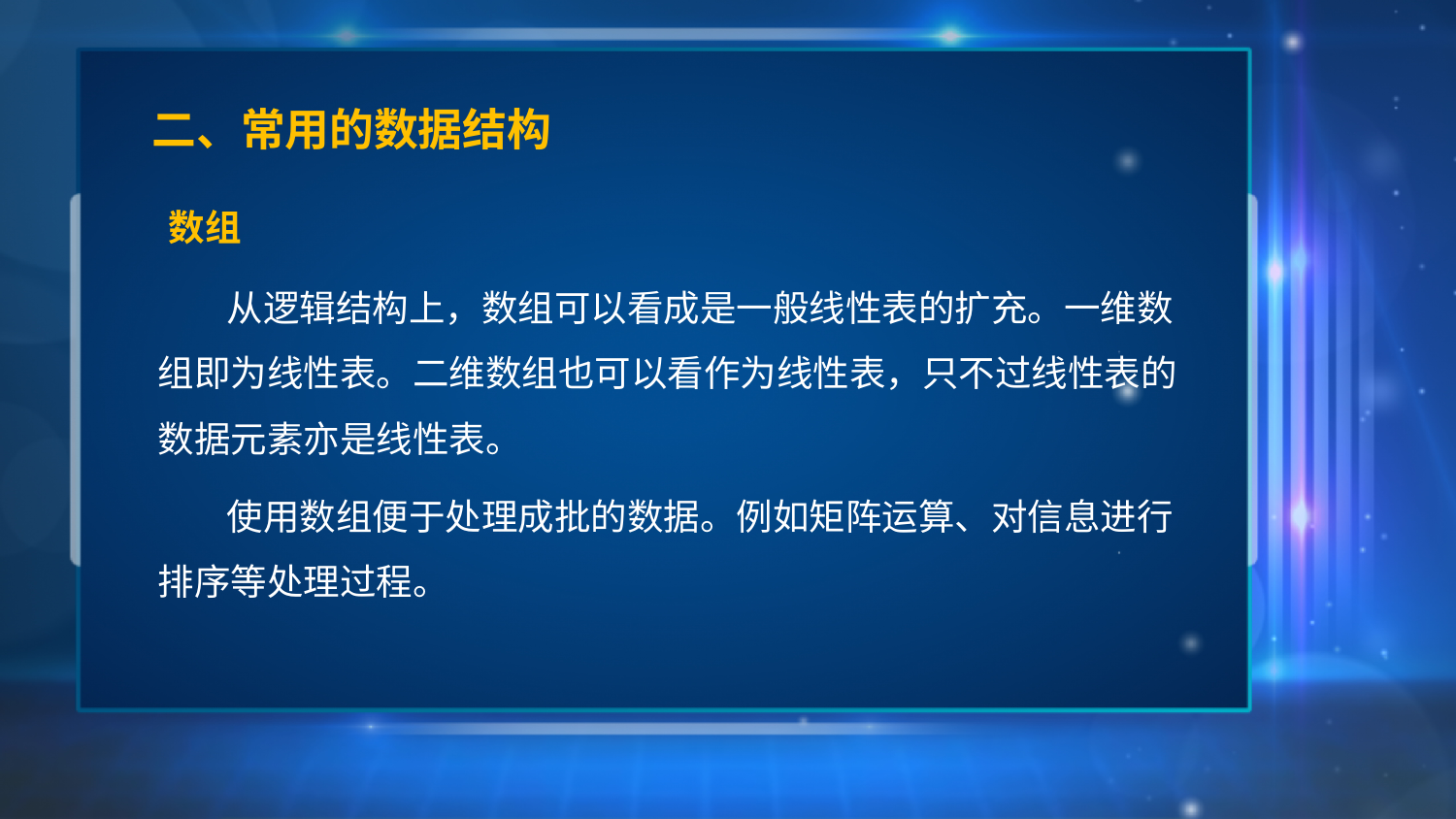

# 二、常用的数据结构
数组
      从逻辑结构上，数组可以看成是一般线性表的扩充。一维数组即为线性表。二维数组也可以看作为线性表，只不过线性表的数据元素亦是线性表。
      使用数组便于处理成批的数据。例如矩阵运算、对信息进行排序等处理过程。